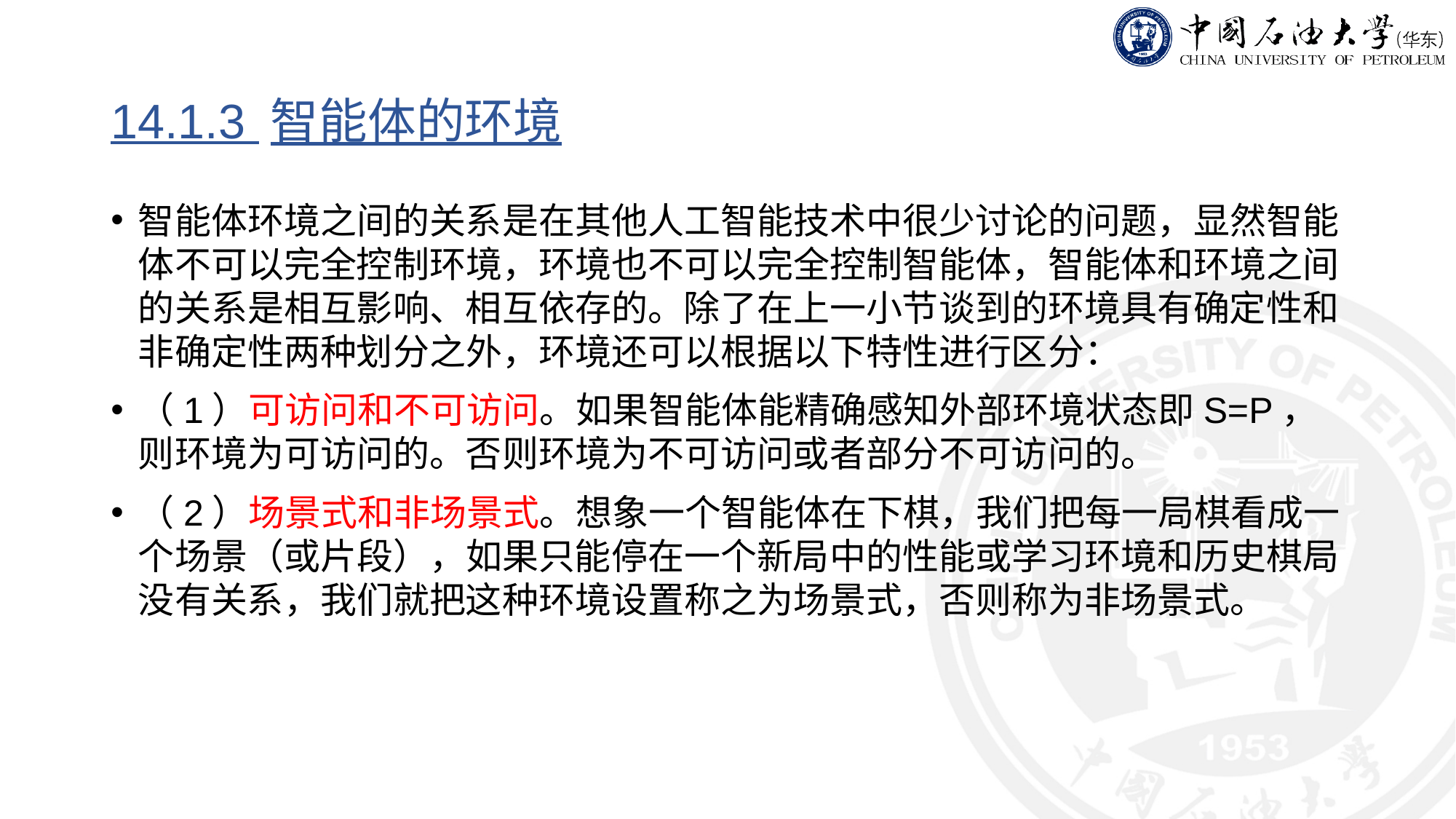

# 14.1.3 智能体的环境
智能体环境之间的关系是在其他人工智能技术中很少讨论的问题，显然智能体不可以完全控制环境，环境也不可以完全控制智能体，智能体和环境之间的关系是相互影响、相互依存的。除了在上一小节谈到的环境具有确定性和非确定性两种划分之外，环境还可以根据以下特性进行区分：
（1）可访问和不可访问。如果智能体能精确感知外部环境状态即S=P，则环境为可访问的。否则环境为不可访问或者部分不可访问的。
（2）场景式和非场景式。想象一个智能体在下棋，我们把每一局棋看成一个场景（或片段），如果只能停在一个新局中的性能或学习环境和历史棋局没有关系，我们就把这种环境设置称之为场景式，否则称为非场景式。